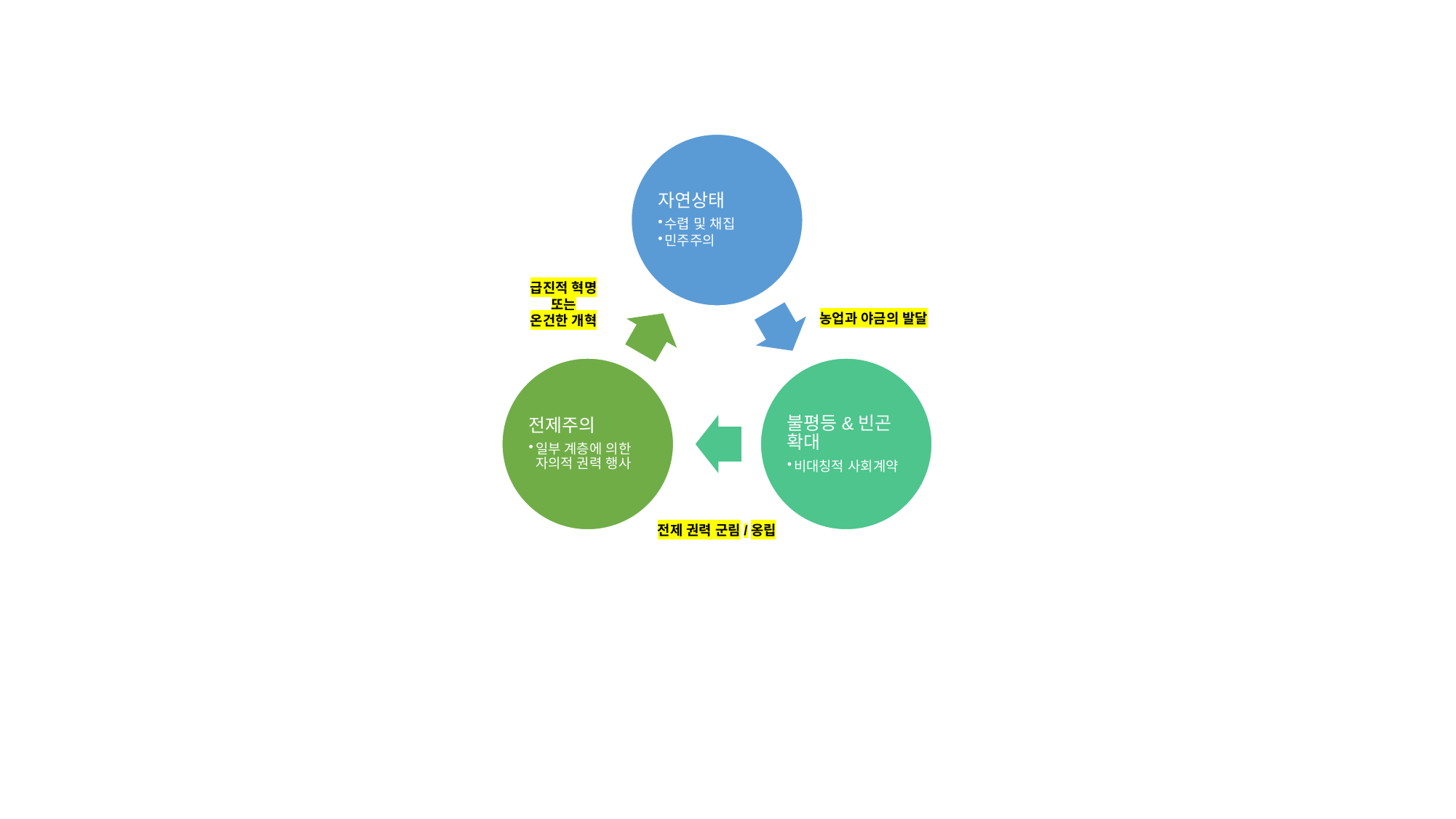

자연상태
수렵 및 채집
민주주의

불평등&빈곤 확대
비대칭적 사회계약

전제주의
일부 계층에 의한 자의적 권력 행사

급진적 혁명
또는
온건한 개혁
농업과 야금의 발달
전제 권력 군림/옹립